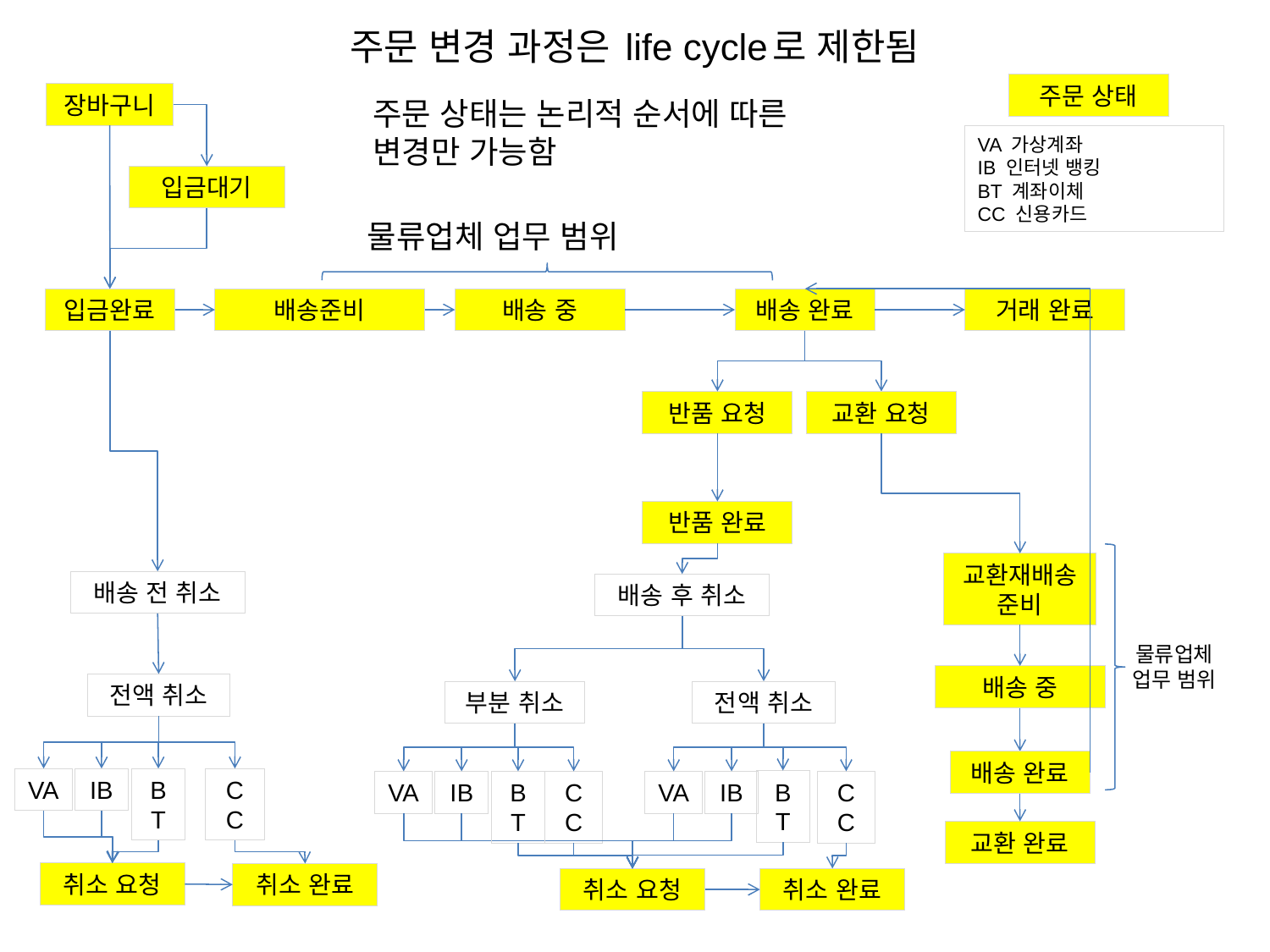

주문 변경 과정은 life cycle로 제한됨

주문 상태
장바구니
주문 상태는 논리적 순서에 따른 변경만 가능함
VA 가상계좌
IB 인터넷 뱅킹
BT 계좌이체
CC 신용카드
입금대기
물류업체 업무 범위
입금완료
배송준비
배송 중
배송 완료
거래 완료
반품 요청
교환 요청
반품 완료

교환재배송준비
배송 전 취소
배송 후 취소
물류업체
업무 범위
배송 중
전액 취소
부분 취소
전액 취소
배송 완료
VA
IB
BT
CC
BT
BT
VA
IB
CC
VA
IB
CC
교환 완료
취소 요청
취소 완료
취소 요청
취소 완료